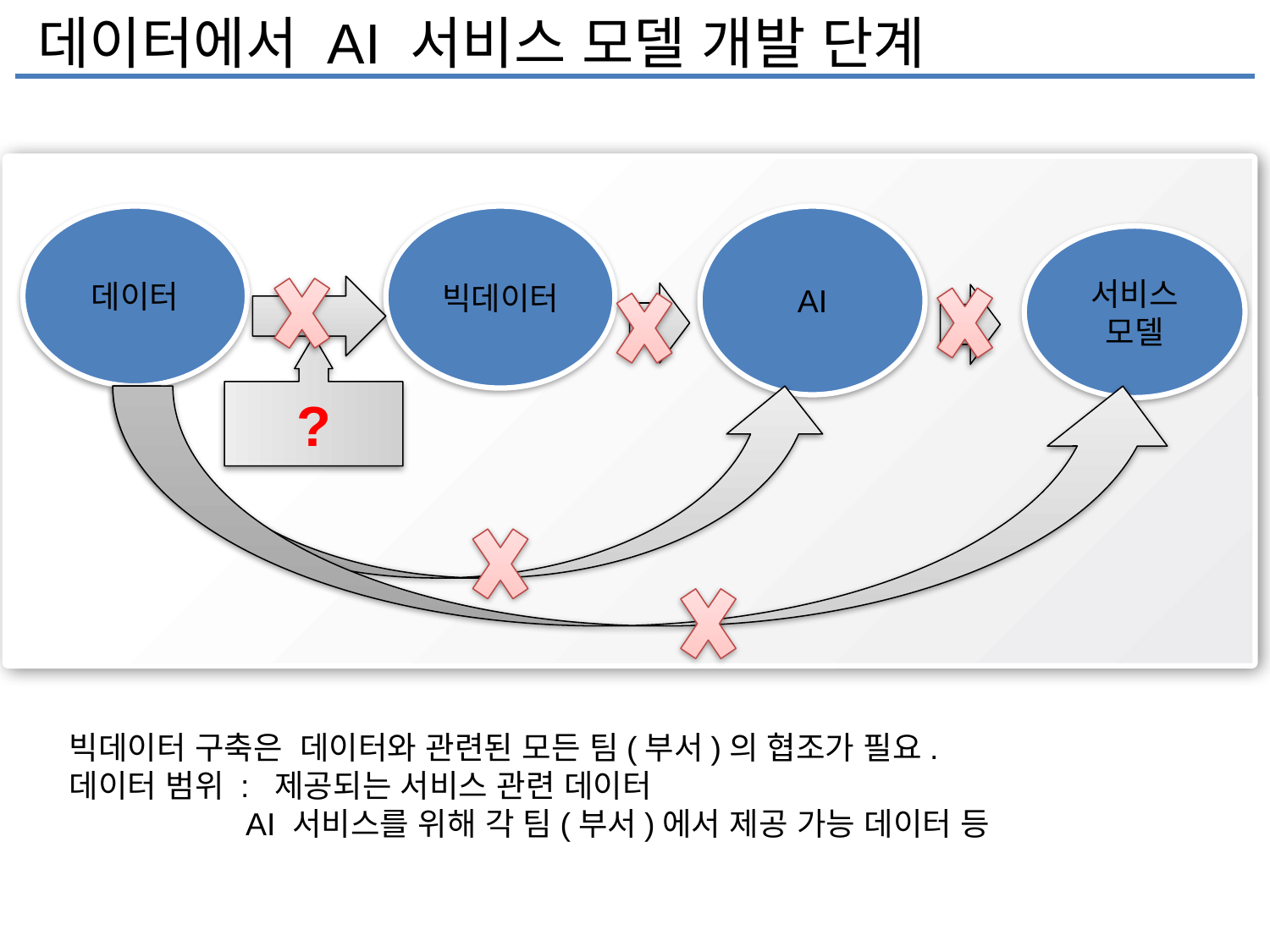

# 데이터에서 AI 서비스 모델 개발 단계

데이터
빅데이터
AI
서비스 모델

?

빅데이터 구축은  데이터와 관련된 모든 팀(부서)의 협조가 필요.
데이터 범위 :  제공되는 서비스 관련 데이터
                   AI 서비스를 위해 각 팀(부서)에서 제공 가능 데이터 등